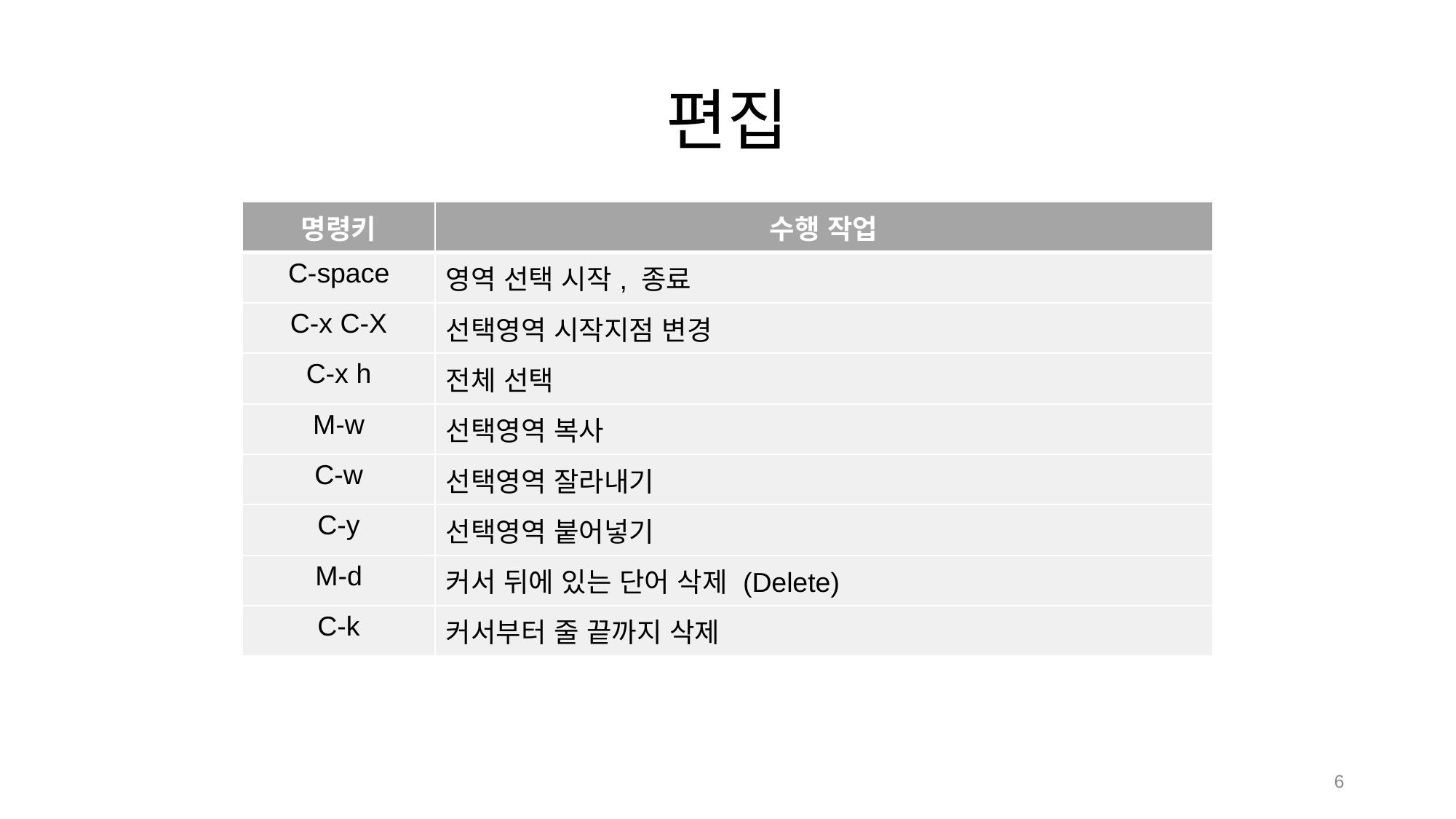

# 편집
| 명령키 | 수행 작업 |
| --- | --- |
| C-space | 영역 선택 시작, 종료 |
| C-x C-X | 선택영역 시작지점 변경 |
| C-x h | 전체 선택 |
| M-w | 선택영역 복사 |
| C-w | 선택영역 잘라내기 |
| C-y | 선택영역 붙어넣기 |
| M-d | 커서 뒤에 있는 단어 삭제 (Delete) |
| C-k | 커서부터 줄 끝까지 삭제 |
6